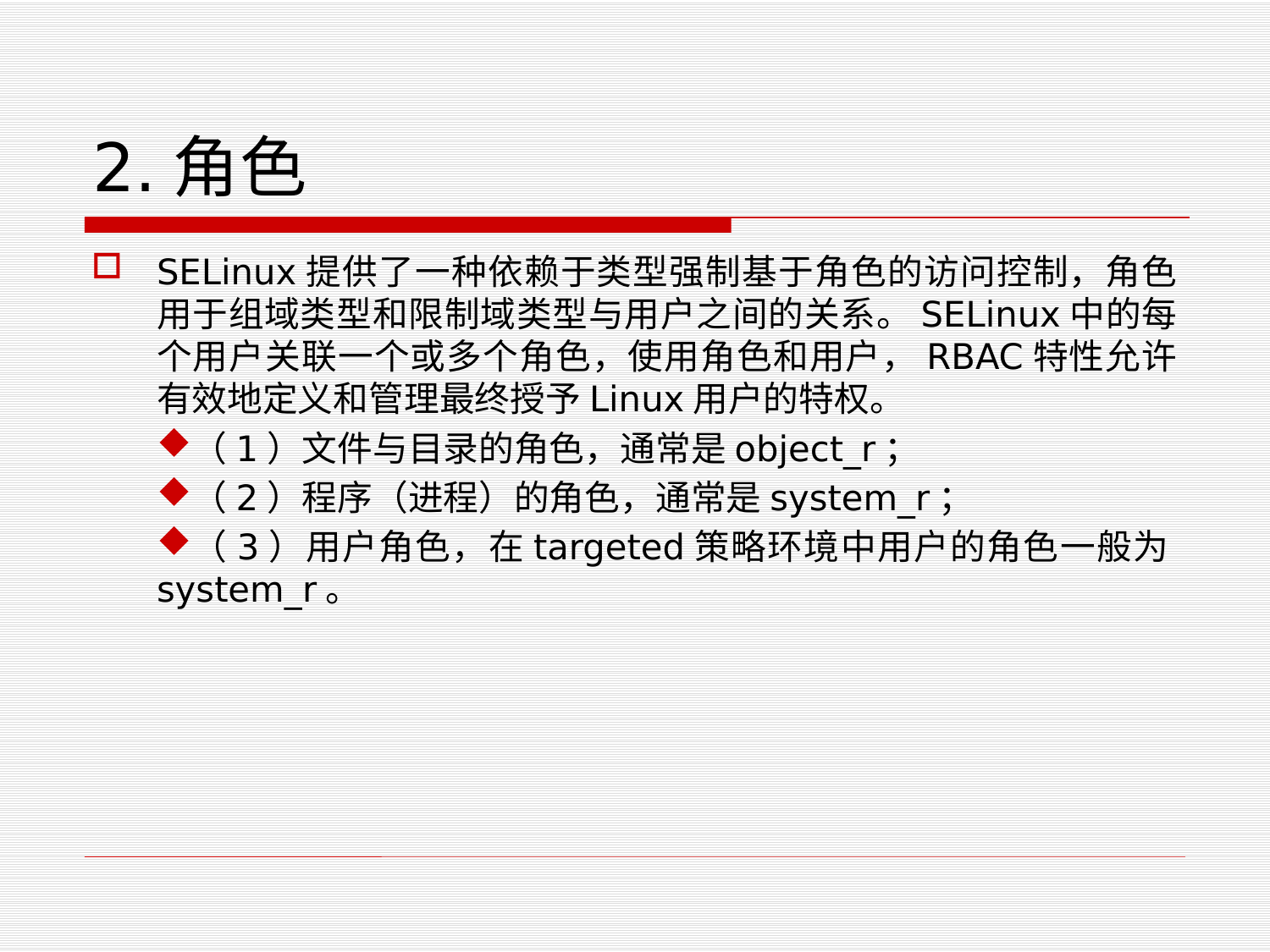

# 2.角色
SELinux提供了一种依赖于类型强制基于角色的访问控制，角色用于组域类型和限制域类型与用户之间的关系。SELinux中的每个用户关联一个或多个角色，使用角色和用户，RBAC特性允许有效地定义和管理最终授予Linux用户的特权。
（1）文件与目录的角色，通常是object_r；
（2）程序（进程）的角色，通常是system_r；
（3）用户角色，在targeted策略环境中用户的角色一般为system_r。